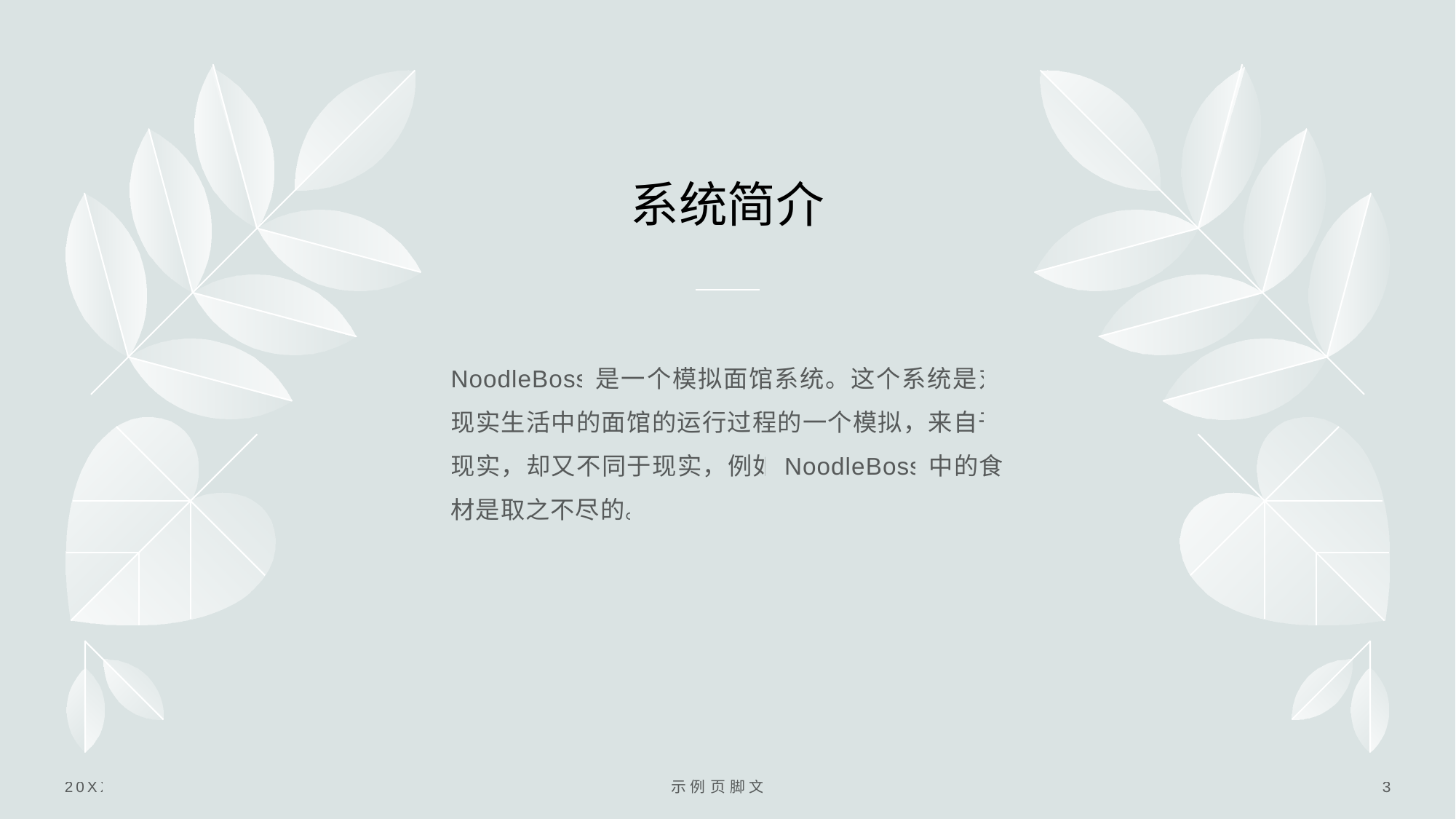

# 系统简介
NoodleBoss是⼀个模拟面馆系统。这个系统是对现实生活中的面馆的运行过程的⼀个模拟，来自于现实，却又不同于现实，例如NoodleBoss中的食材是取之不尽的。
20XX
示例页脚文本
3